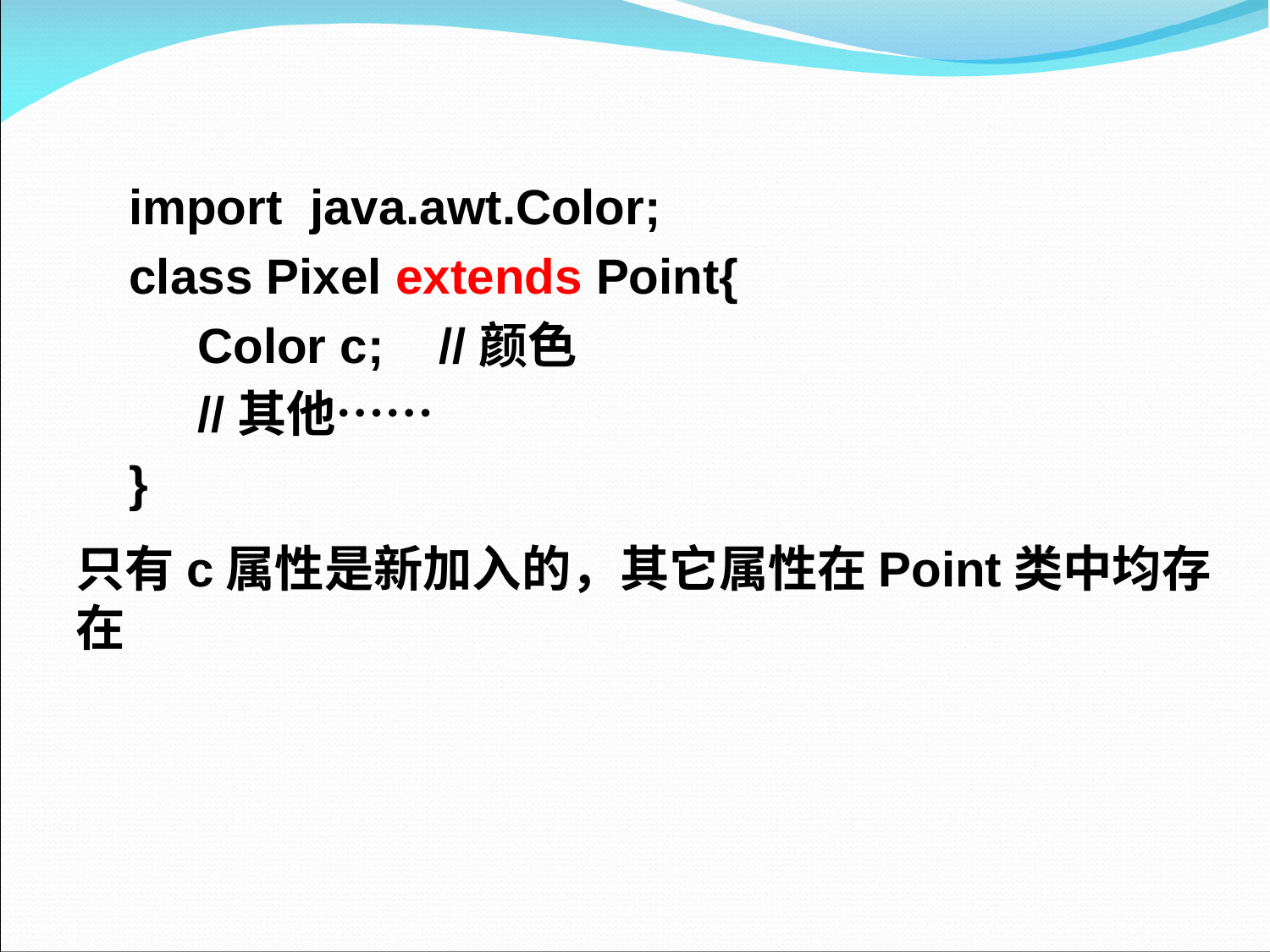

import  java.awt.Color;
class Pixel extends Point{
     Color c;    //颜色
     //其他……
}
只有c属性是新加入的，其它属性在Point类中均存在